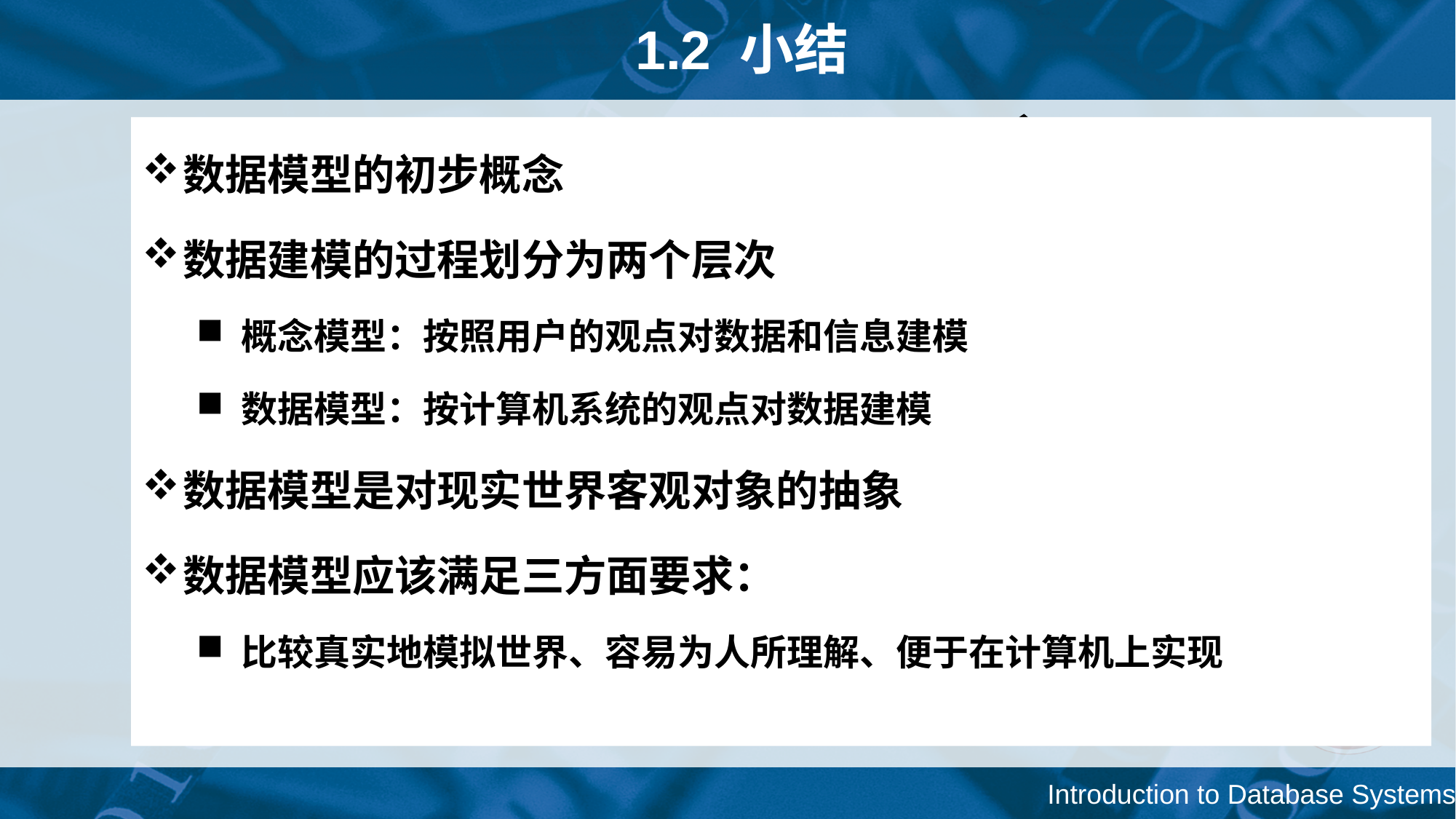

# 1.2 小结
数据模型的初步概念
数据建模的过程划分为两个层次
 概念模型：按照用户的观点对数据和信息建模
 数据模型：按计算机系统的观点对数据建模
数据模型是对现实世界客观对象的抽象
数据模型应该满足三方面要求：
 比较真实地模拟世界、容易为人所理解、便于在计算机上实现